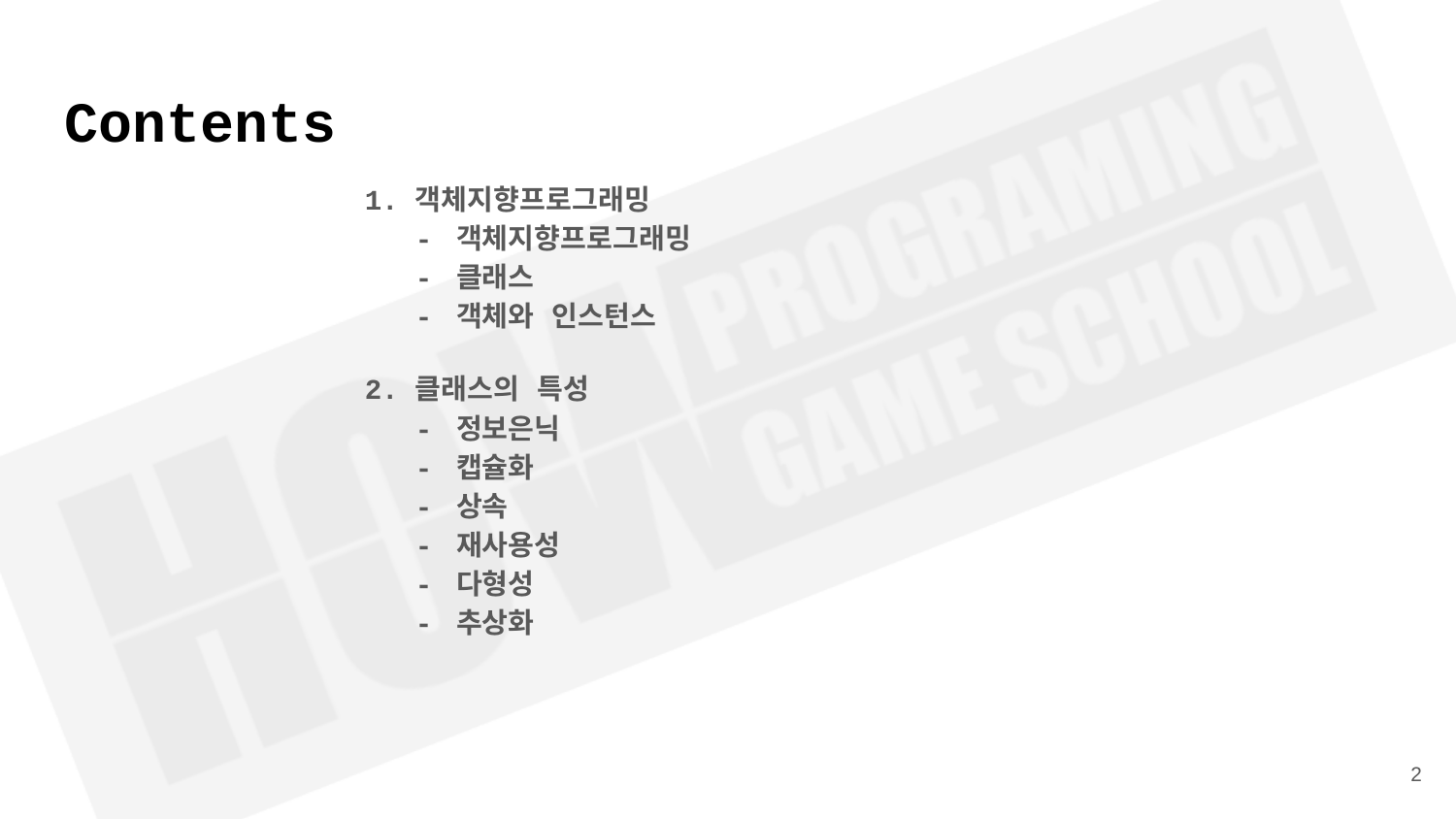

# Contents
객체지향프로그래밍
- 객체지향프로그래밍
- 클래스
- 객체와 인스턴스
클래스의 특성
- 정보은닉
- 캡슐화
- 상속
- 재사용성
- 다형성
- 추상화
2